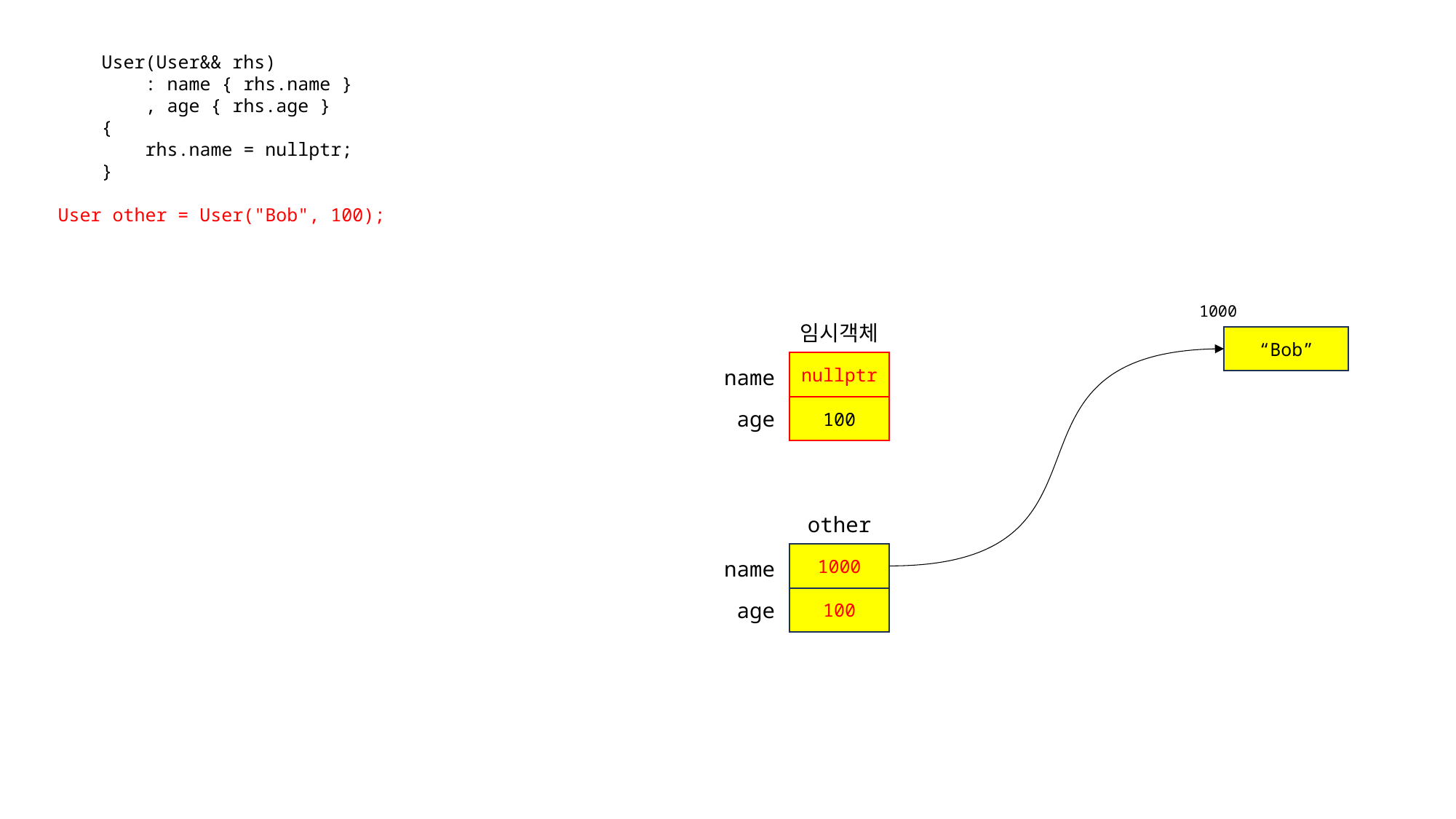

User(User&& rhs)
        : name { rhs.name }
        , age { rhs.age }
    {
        rhs.name = nullptr;
    }

User other = User("Bob", 100);
1000
임시객체
“Bob”
nullptr
name
100
age
other
1000
name
100
age